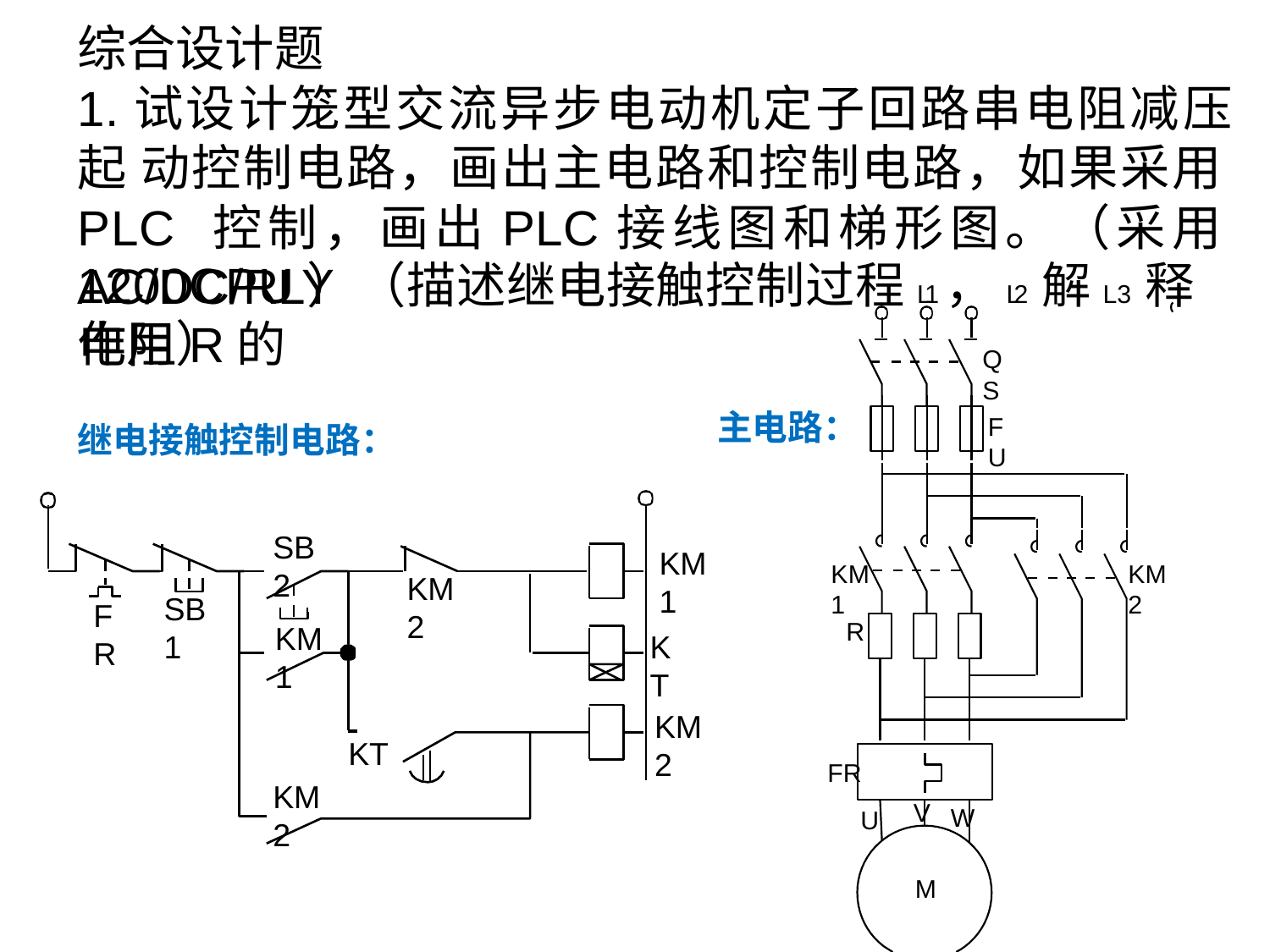

# 综合设计题
1.试设计笼型交流异步电动机定子回路串电阻减压起 动控制电路，画出主电路和控制电路，如果采用PLC 控制，画出PLC接线图和梯形图。（采用AC/DC/RLY
1200CPU）（描述继电接触控制过程L1，L2 解L3 释电阻R的

作用）

QS

主电路：

FU
继电接触控制电路：

SB2

KM1

KM1
KM2

KM2

SB1

FR

R

KM1
KT

 	KT

KM2

FR
U

KM2
V
W

M